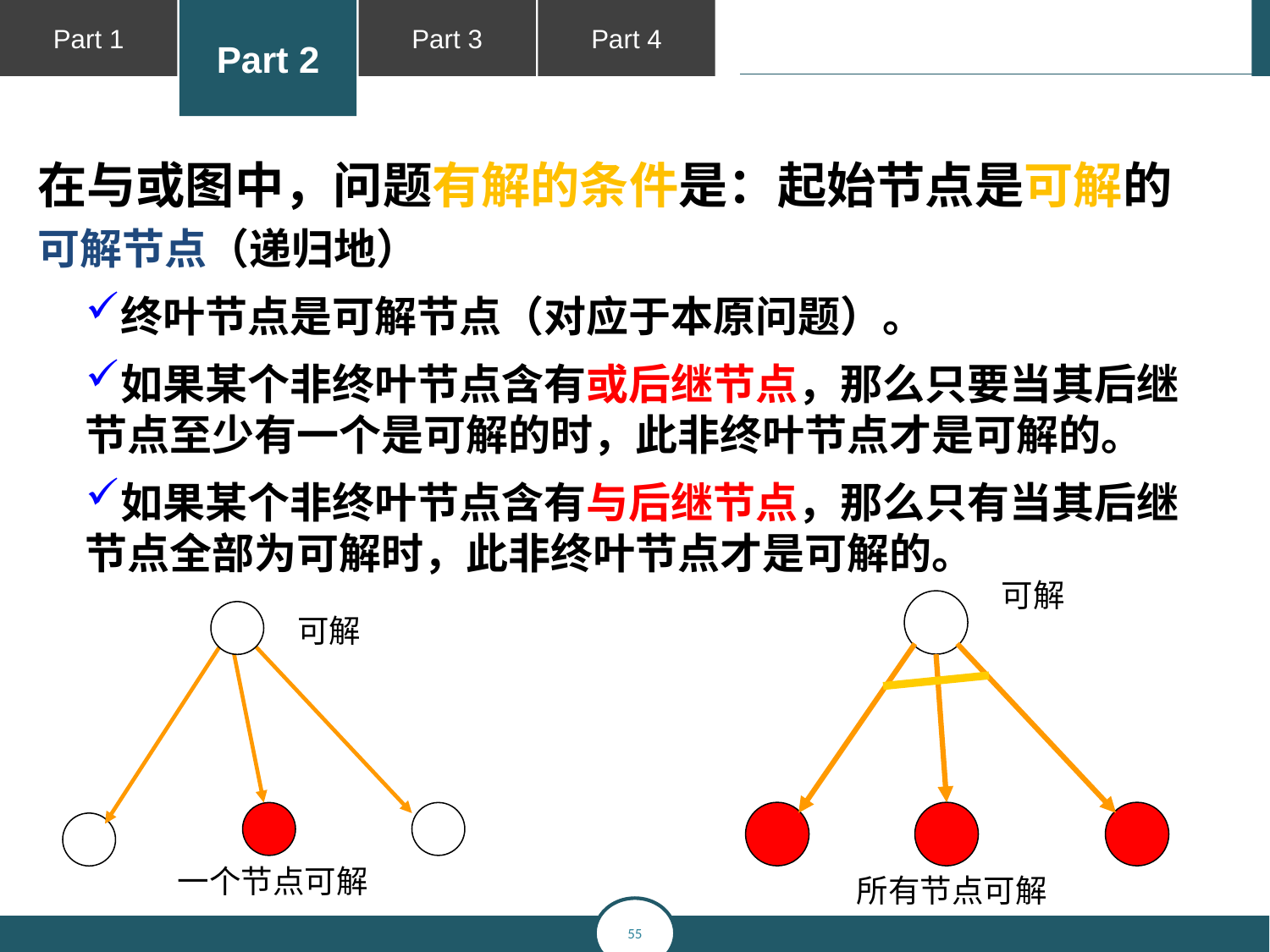

在与或图中，问题有解的条件是：起始节点是可解的
可解节点（递归地）
终叶节点是可解节点（对应于本原问题）。
如果某个非终叶节点含有或后继节点，那么只要当其后继节点至少有一个是可解的时，此非终叶节点才是可解的。
如果某个非终叶节点含有与后继节点，那么只有当其后继节点全部为可解时，此非终叶节点才是可解的。
可解

可解

一个节点可解
所有节点可解